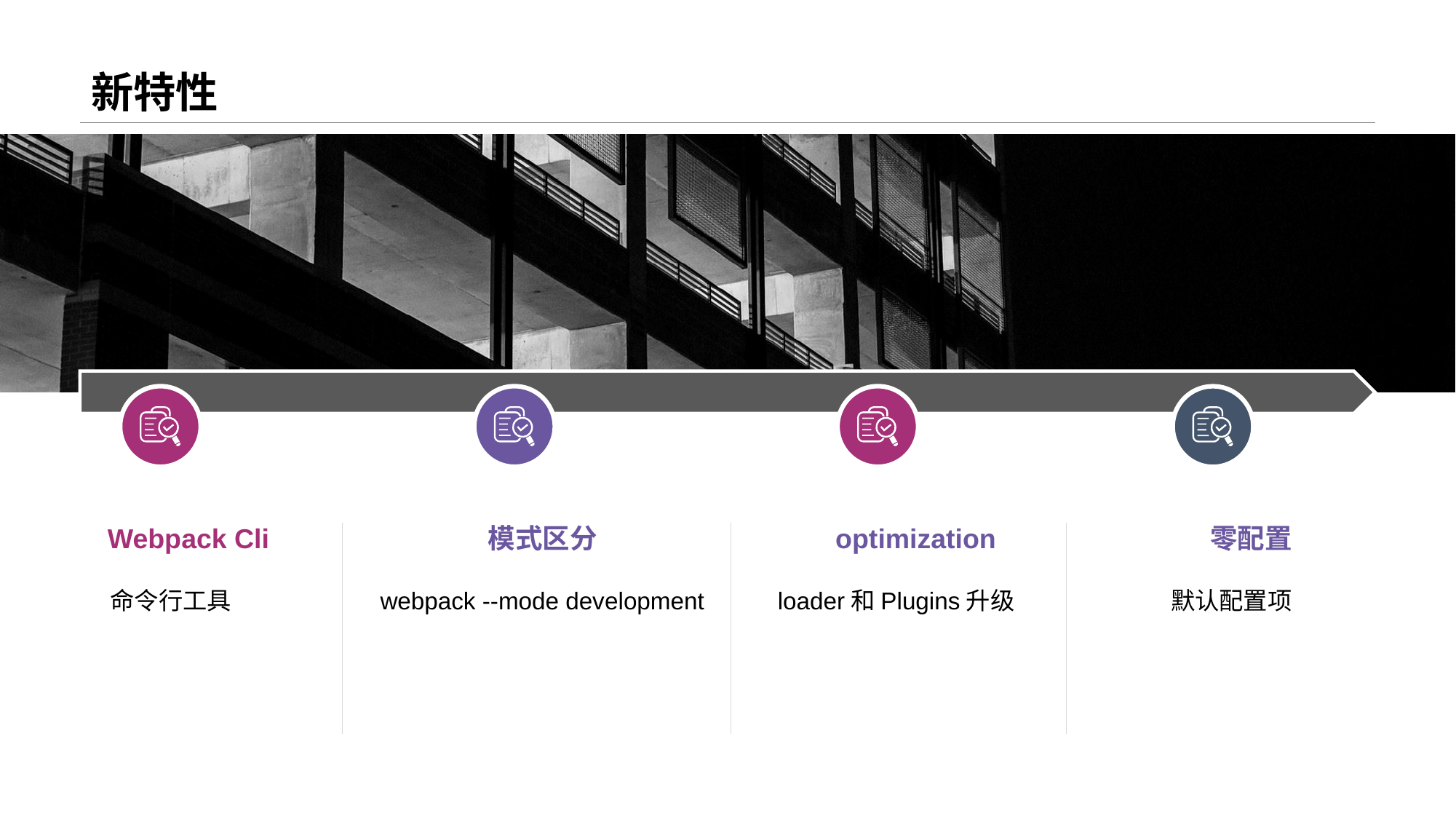

# 新特性

Webpack Cli
模式区分
optimization
零配置
命令行工具
loader和Plugins升级
webpack --mode development
默认配置项
52